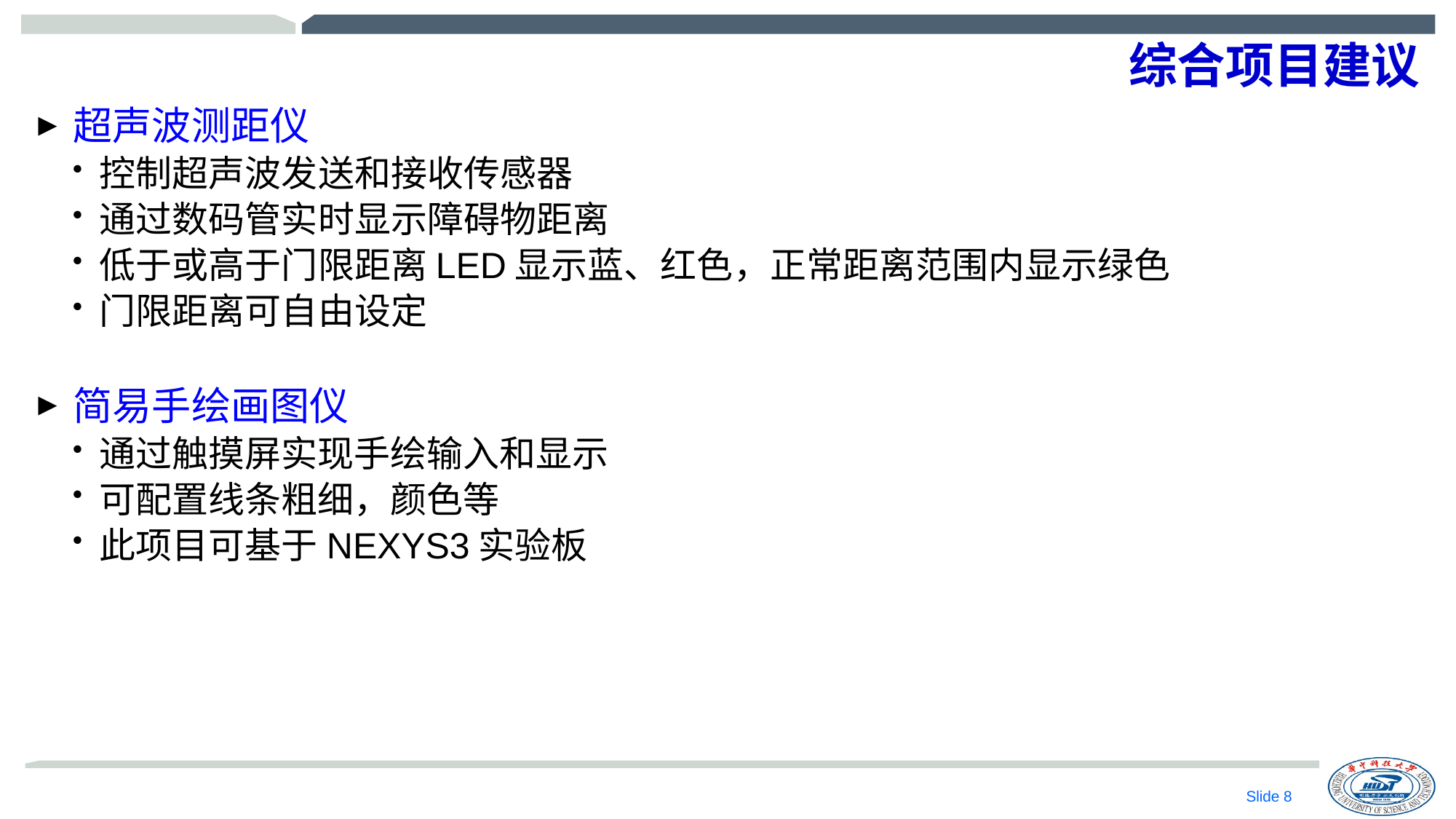

# 综合项目建议
超声波测距仪
控制超声波发送和接收传感器
通过数码管实时显示障碍物距离
低于或高于门限距离LED显示蓝、红色，正常距离范围内显示绿色
门限距离可自由设定

简易手绘画图仪
通过触摸屏实现手绘输入和显示
可配置线条粗细，颜色等
此项目可基于NEXYS3实验板

Slide 8